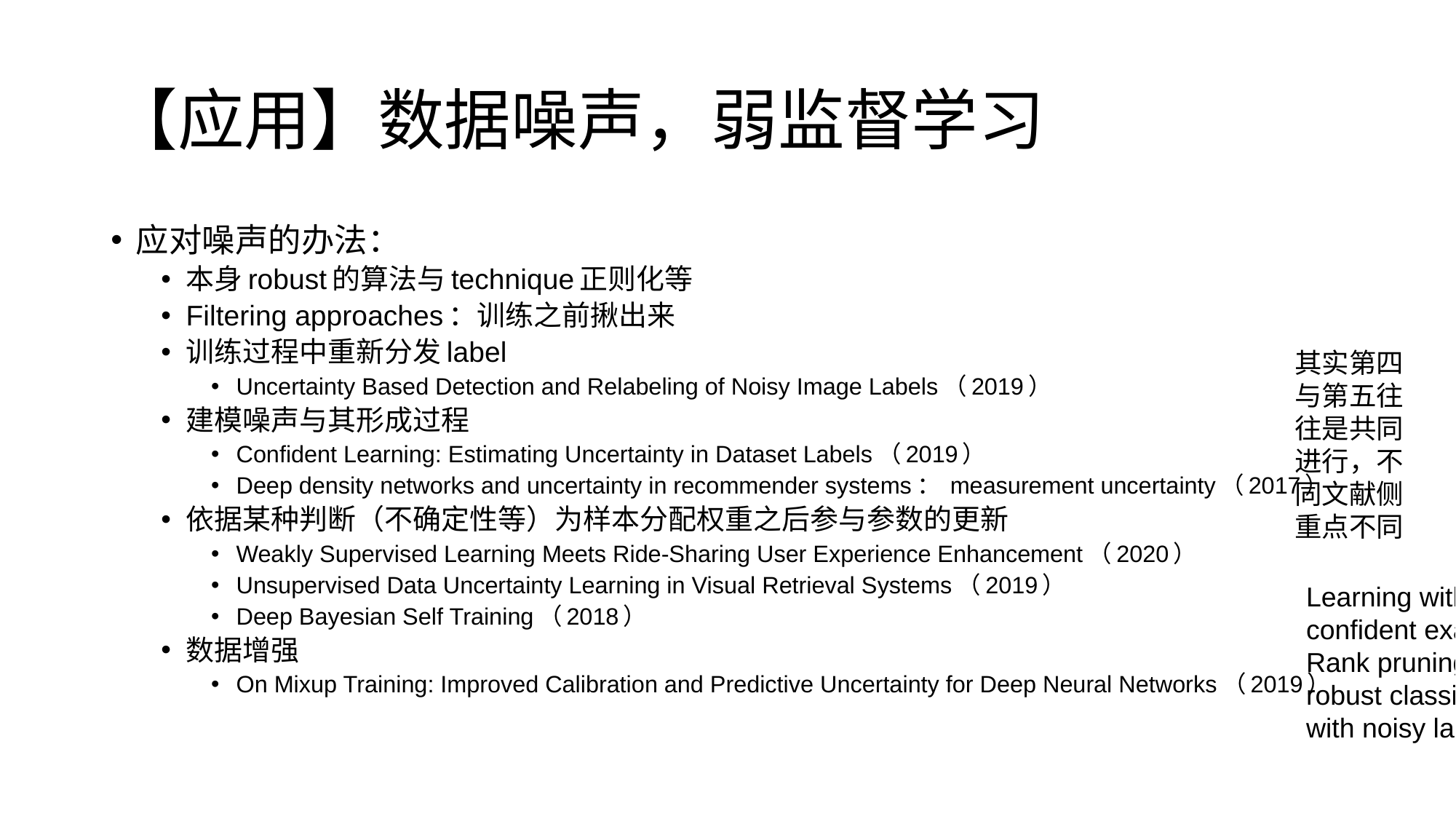

# 【应用】数据噪声，弱监督学习
应对噪声的办法：
本身robust的算法与technique正则化等
Filtering approaches：训练之前揪出来
训练过程中重新分发label
Uncertainty Based Detection and Relabeling of Noisy Image Labels（2019）
建模噪声与其形成过程
Confident Learning: Estimating Uncertainty in Dataset Labels（2019）
Deep density networks and uncertainty in recommender systems： measurement uncertainty（2017）
依据某种判断（不确定性等）为样本分配权重之后参与参数的更新
Weakly Supervised Learning Meets Ride-Sharing User Experience Enhancement（2020）
Unsupervised Data Uncertainty Learning in Visual Retrieval Systems（2019）
Deep Bayesian Self Training（2018）
数据增强
On Mixup Training: Improved Calibration and Predictive Uncertainty for Deep Neural Networks（2019）

其实第四与第五往往是共同进行，不同文献侧重点不同
Learning with confident examples: Rank pruning for robust classification with noisy labels